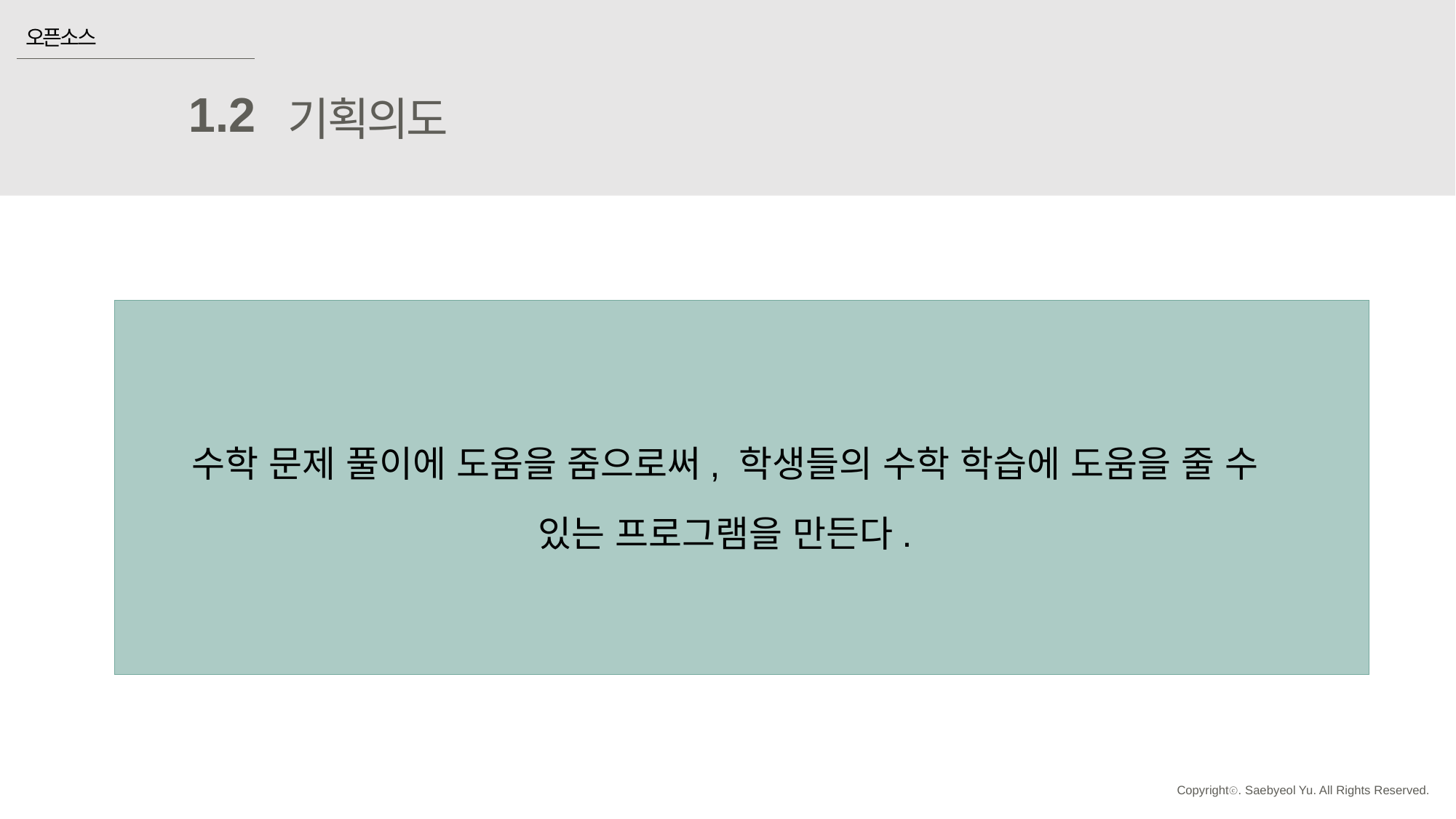

오픈소스
1.2
기획의도

수학 문제 풀이에 도움을 줌으로써, 학생들의 수학 학습에 도움을 줄 수 있는 프로그램을 만든다.